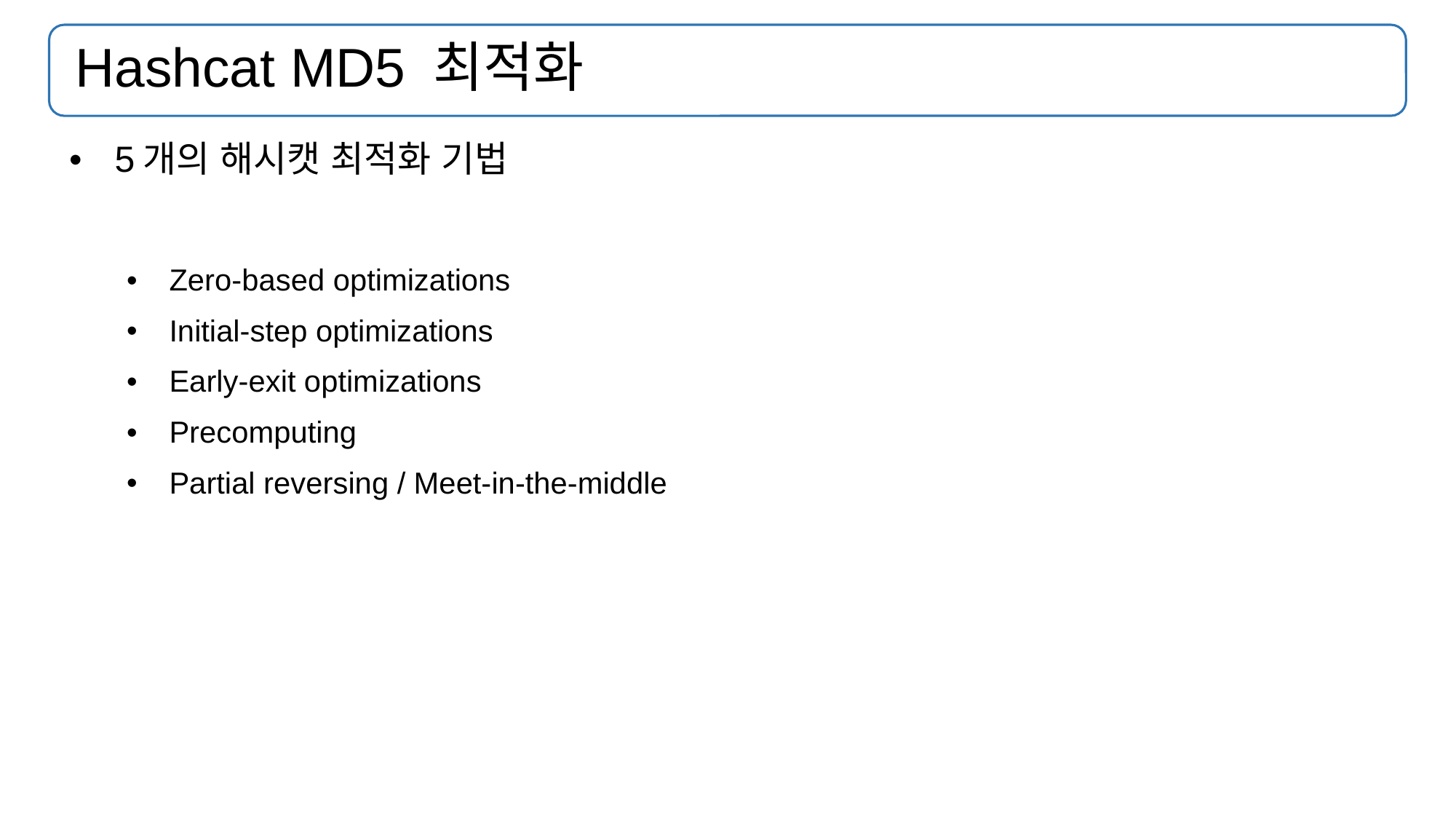

# Hashcat MD5 최적화
5개의 해시캣 최적화 기법

Zero-based optimizations
Initial-step optimizations
Early-exit optimizations
Precomputing
Partial reversing / Meet-in-the-middle